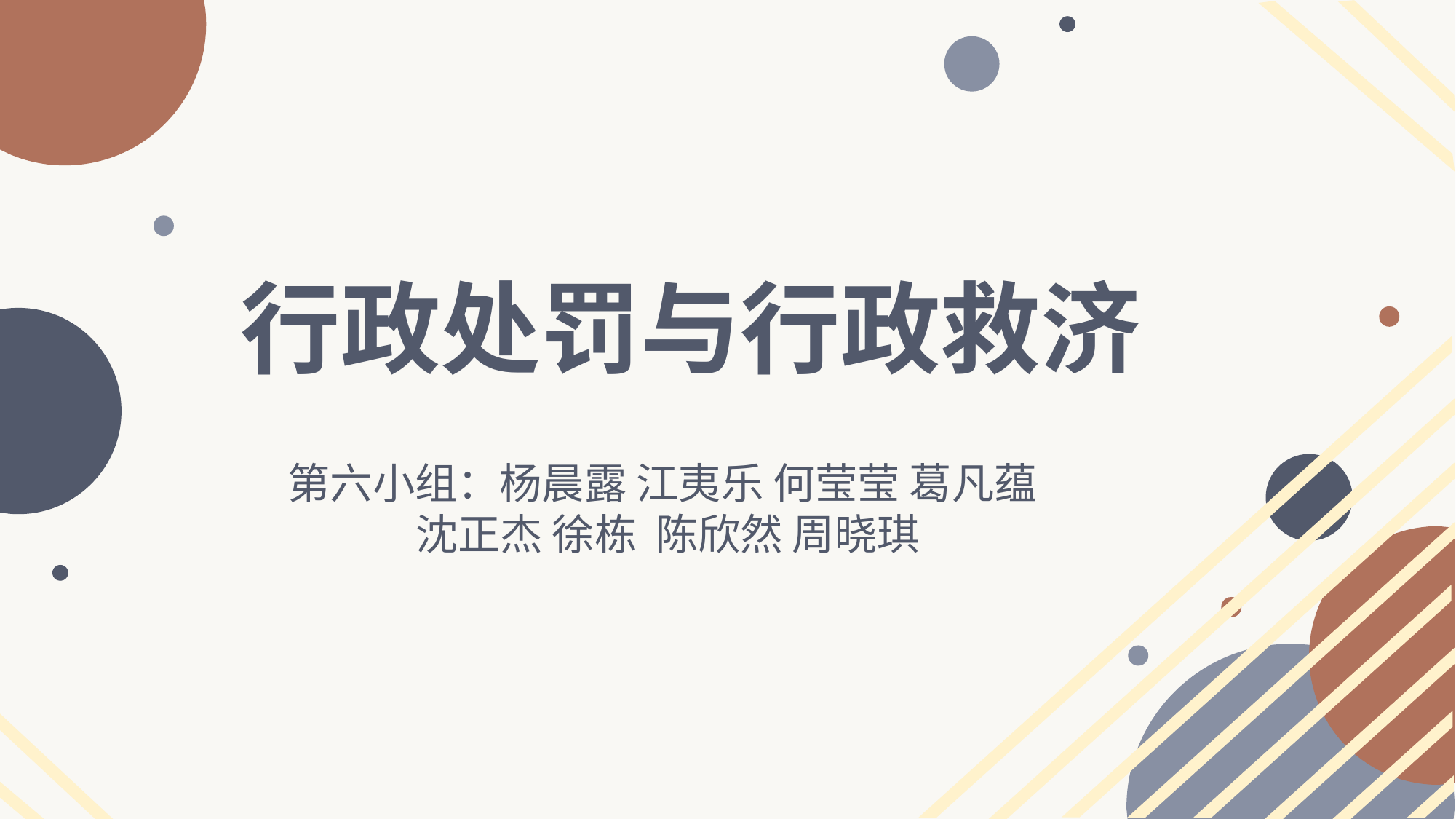

行政处罚与行政救济
第六小组：杨晨露 江夷乐 何莹莹 葛凡蕴
 沈正杰 徐栋  陈欣然 周晓琪